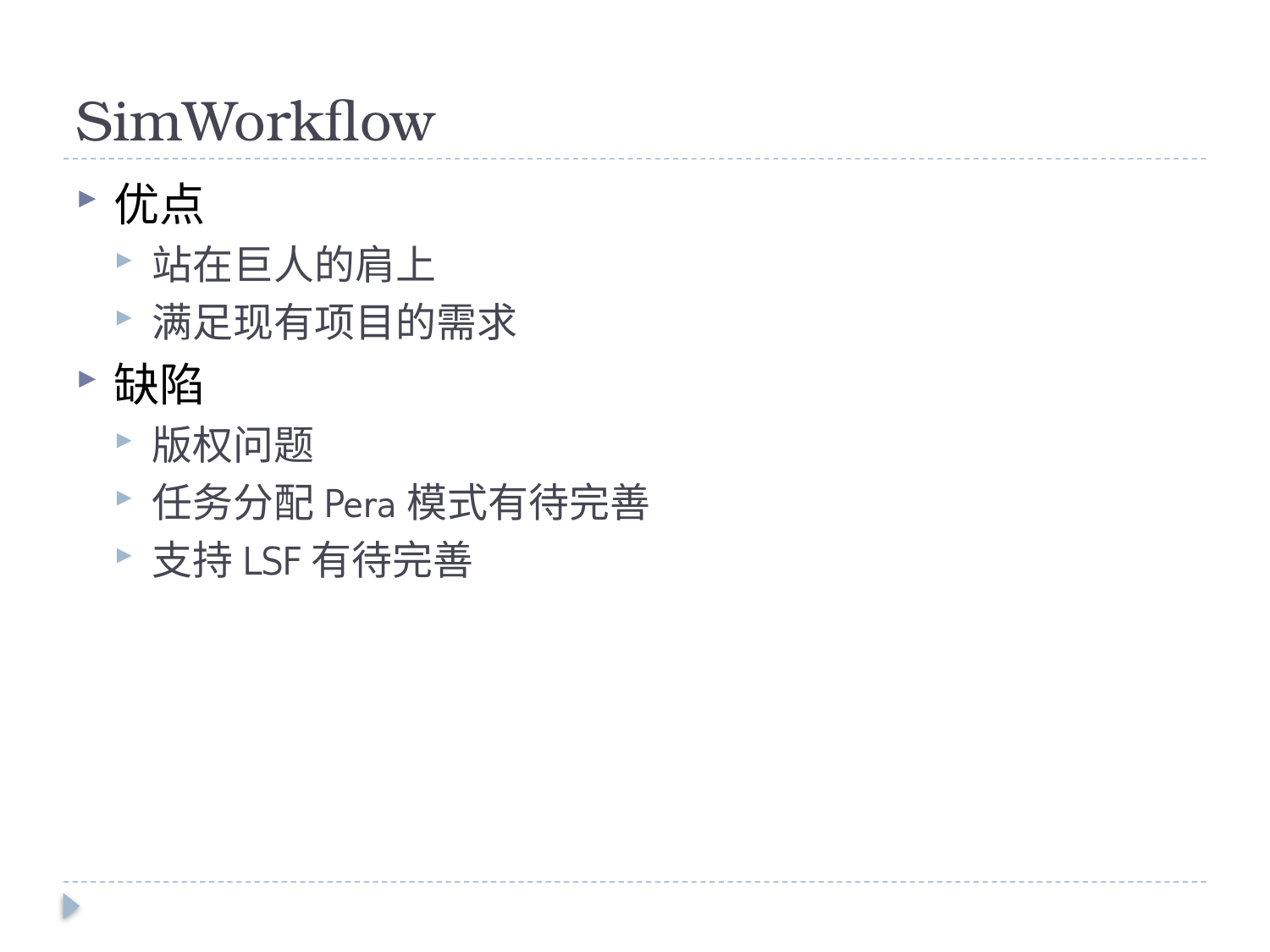

# SimWorkflow
优点
站在巨人的肩上
满足现有项目的需求
缺陷
版权问题
任务分配Pera模式有待完善
支持LSF有待完善